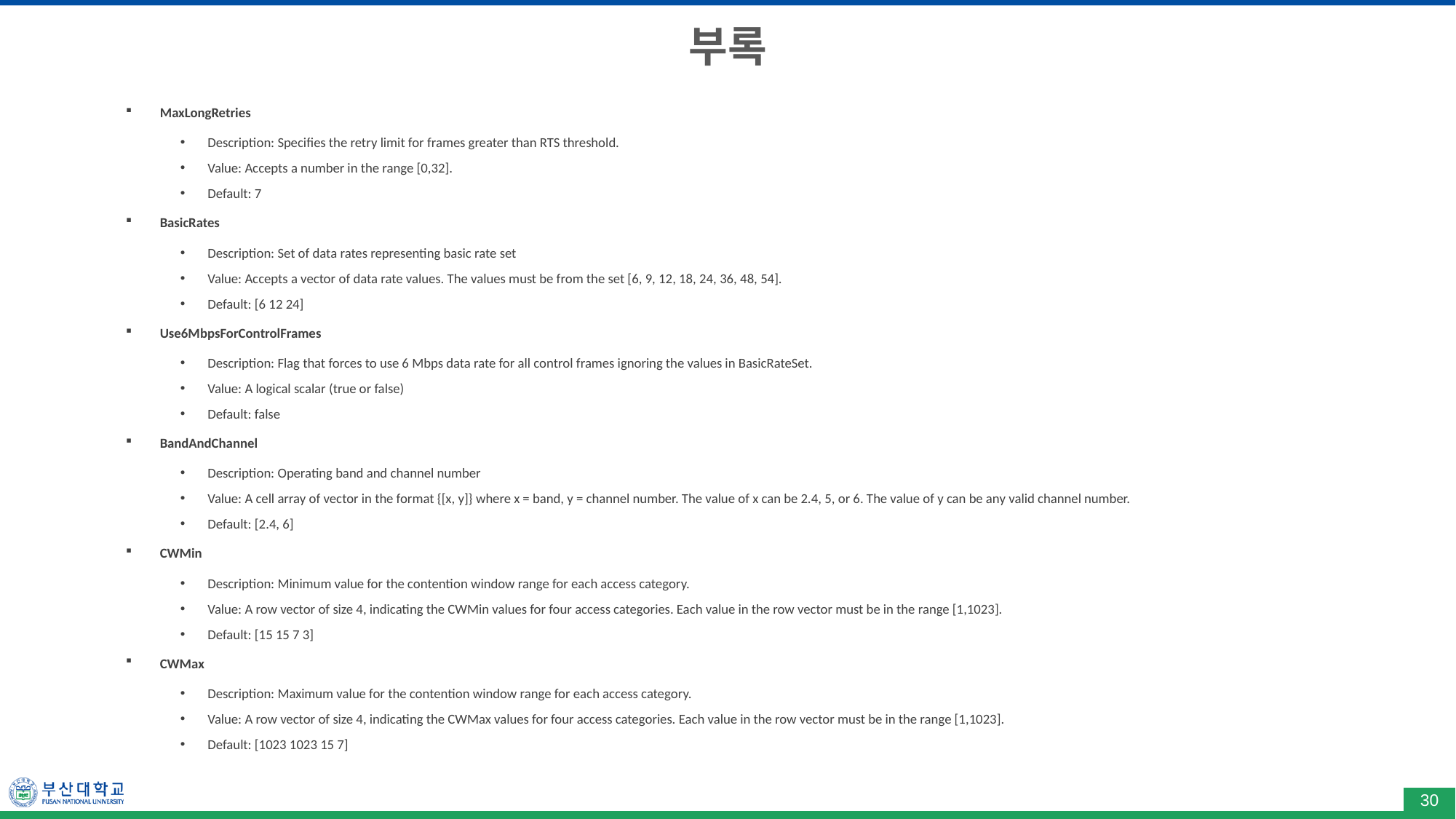

# 부록
MaxLongRetries
Description: Specifies the retry limit for frames greater than RTS threshold.
Value: Accepts a number in the range [0,32].
Default: 7
BasicRates
Description: Set of data rates representing basic rate set
Value: Accepts a vector of data rate values. The values must be from the set [6, 9, 12, 18, 24, 36, 48, 54].
Default: [6 12 24]
Use6MbpsForControlFrames
Description: Flag that forces to use 6 Mbps data rate for all control frames ignoring the values in BasicRateSet.
Value: A logical scalar (true or false)
Default: false
BandAndChannel
Description: Operating band and channel number
Value: A cell array of vector in the format {[x, y]} where x = band, y = channel number. The value of x can be 2.4, 5, or 6. The value of y can be any valid channel number.
Default: [2.4, 6]
CWMin
Description: Minimum value for the contention window range for each access category.
Value: A row vector of size 4, indicating the CWMin values for four access categories. Each value in the row vector must be in the range [1,1023].
Default: [15 15 7 3]
CWMax
Description: Maximum value for the contention window range for each access category.
Value: A row vector of size 4, indicating the CWMax values for four access categories. Each value in the row vector must be in the range [1,1023].
Default: [1023 1023 15 7]
30